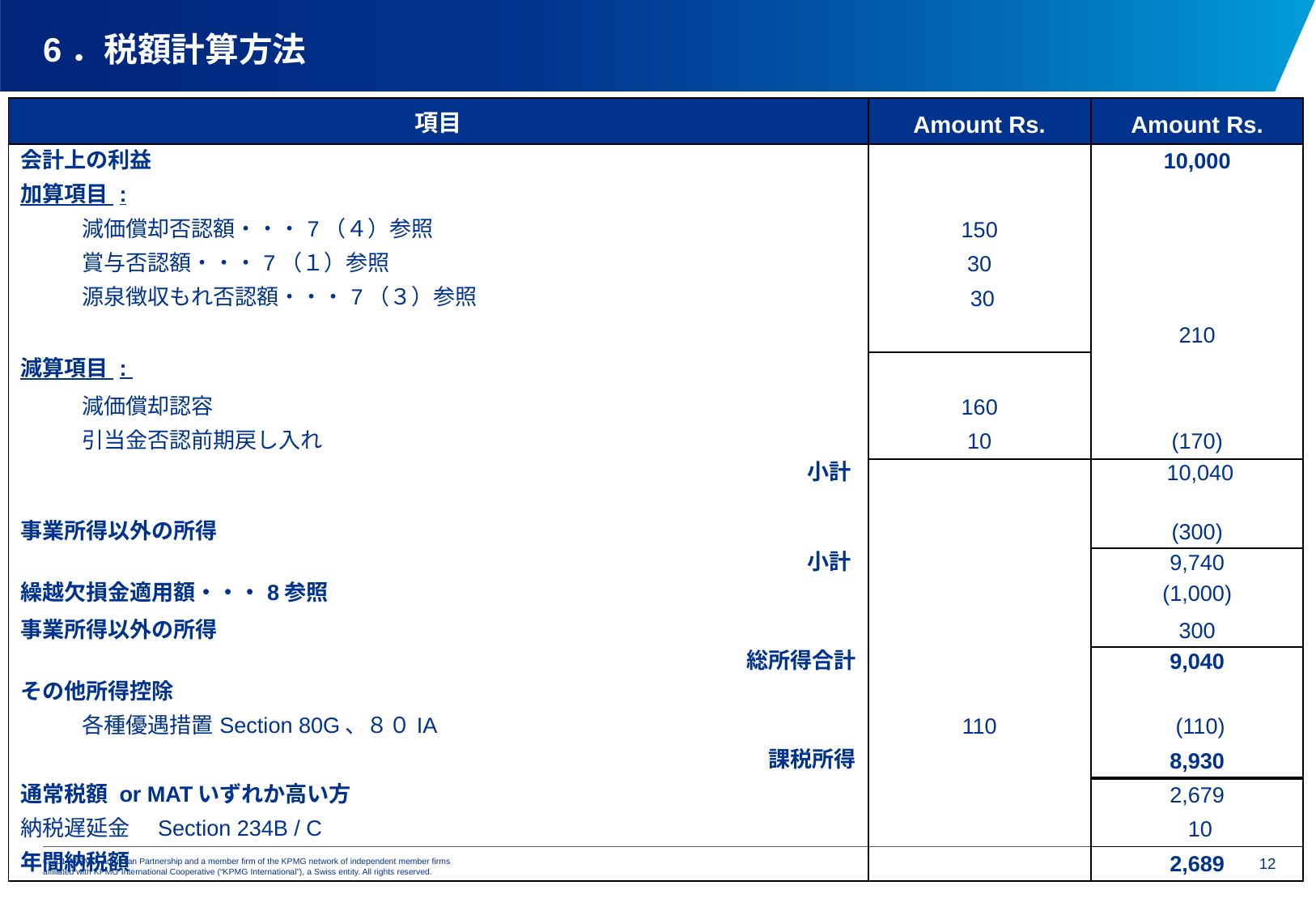

# 6．税額計算方法
| 項目 | Amount Rs. | Amount Rs. |
| --- | --- | --- |
| 会計上の利益 |  | 10,000 |
| 加算項目 : |  |  |
| 減価償却否認額・・・7（４）参照 | 150 |  |
| 賞与否認額・・・7（１）参照 | 30 |  |
| 源泉徴収もれ否認額・・・7（３）参照 | 30 |  |
|  |  | 210 |
| 減算項目 : |  |  |
| 減価償却認容 | 160 |  |
| 引当金否認前期戻し入れ | 10 | (170) |
| 小計 |  | 10,040 |
| 事業所得以外の所得 |  | (300) |
| 小計 |  | 9,740 |
| 繰越欠損金適用額・・・8参照 |  | (1,000) |
| 事業所得以外の所得 |  | 300 |
| 総所得合計 |  | 9,040 |
| その他所得控除 |  |  |
| 各種優遇措置Section 80G、８０IA | 110 | (110) |
| 課税所得 |  | 8,930 |
| 通常税額 or MATいずれか高い方 |  | 2,679 |
| 納税遅延金　Section 234B / C |  | 10 |
| 年間納税額 |  | 2,689 |
12